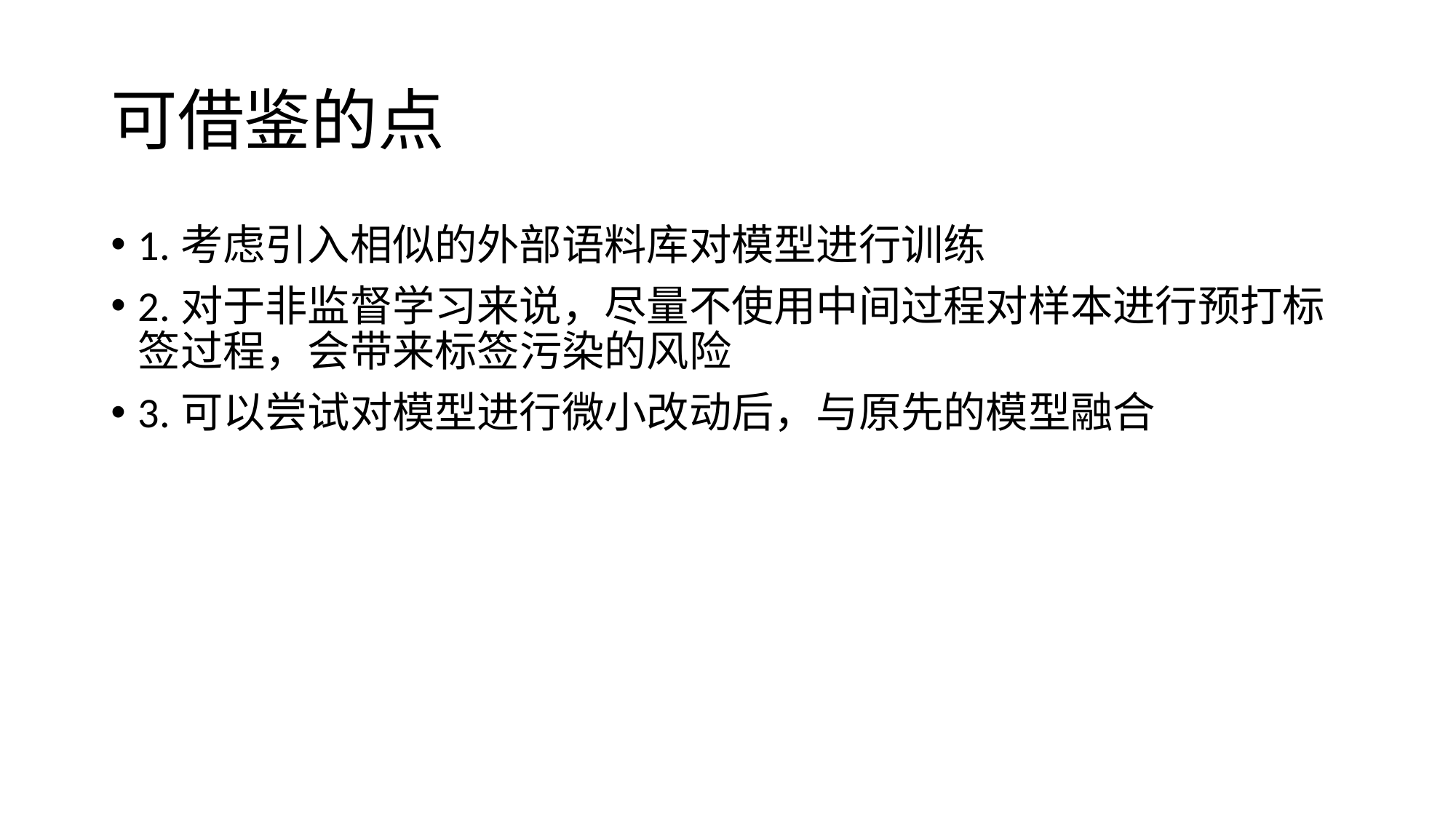

# 可借鉴的点
1.考虑引入相似的外部语料库对模型进行训练
2.对于非监督学习来说，尽量不使用中间过程对样本进行预打标签过程，会带来标签污染的风险
3.可以尝试对模型进行微小改动后，与原先的模型融合